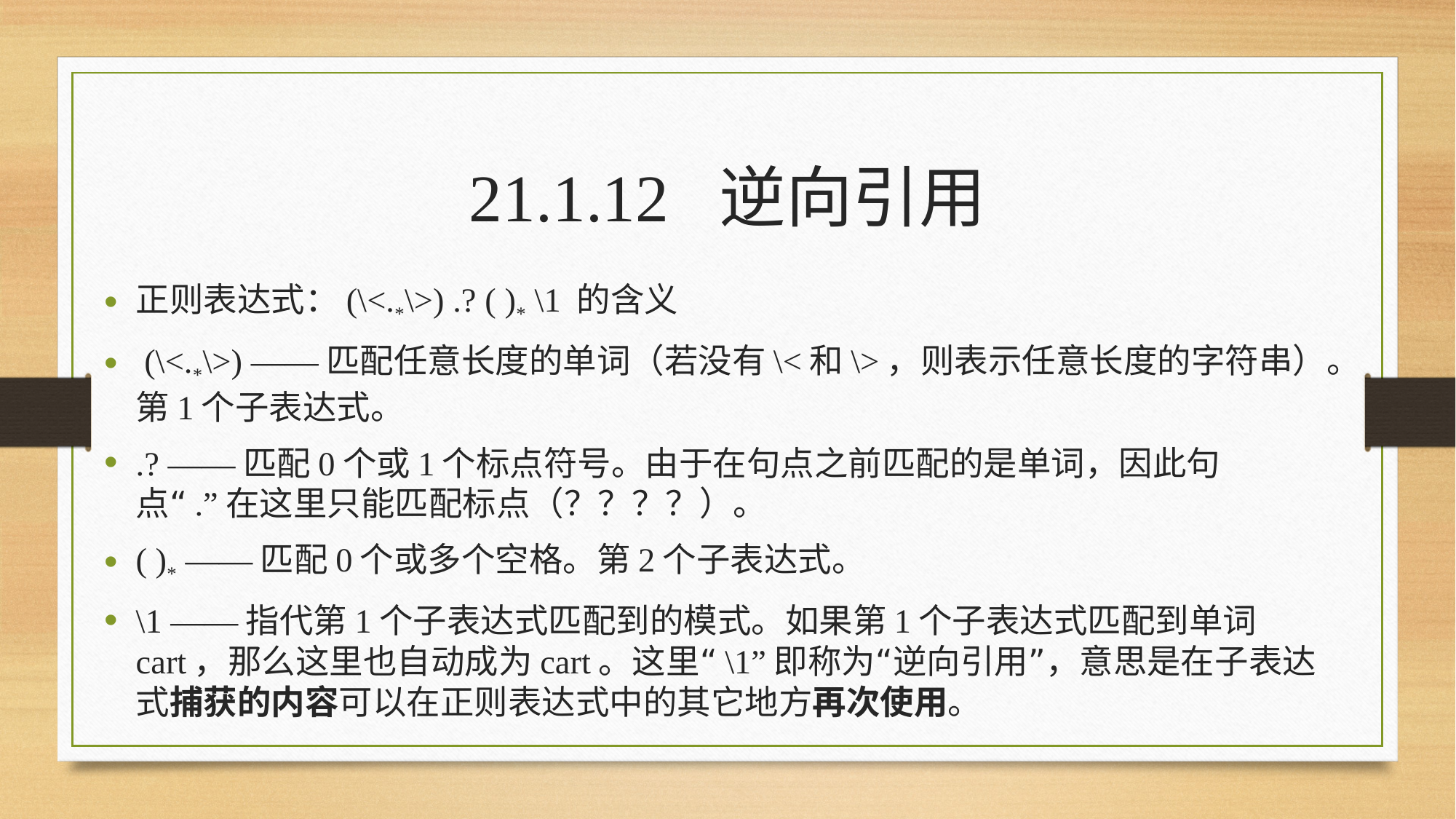

21.1.12  逆向引用
正则表达式：(\<.*\>) .? ( )* \1 的含义
 (\<.*\>) ——匹配任意长度的单词（若没有\<和\>，则表示任意长度的字符串）。第1个子表达式。
.? ——匹配0个或1个标点符号。由于在句点之前匹配的是单词，因此句点“.”在这里只能匹配标点（？？？？）。
( )* ——匹配0个或多个空格。第2个子表达式。
\1 ——指代第1个子表达式匹配到的模式。如果第1个子表达式匹配到单词cart，那么这里也自动成为cart。这里“\1”即称为“逆向引用”，意思是在子表达式捕获的内容可以在正则表达式中的其它地方再次使用。